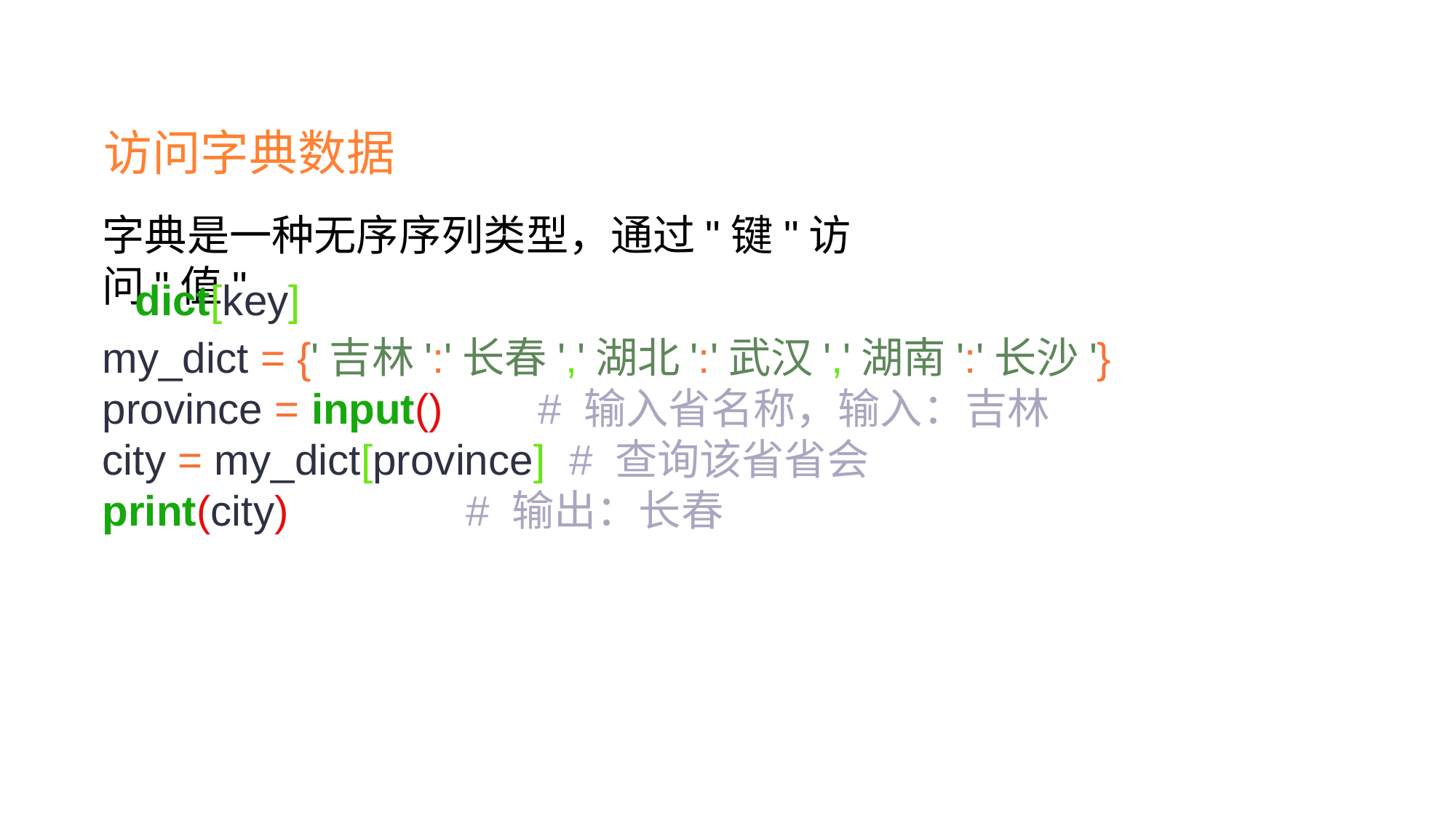

访问字典数据
字典是一种无序序列类型，通过"键"访问"值"
dict[key]
my_dict = {'吉林':'长春','湖北':'武汉','湖南':'长沙'}
province = input()        # 输入省名称，输入：吉林
city = my_dict[province]  # 查询该省省会
print(city)               # 输出：长春